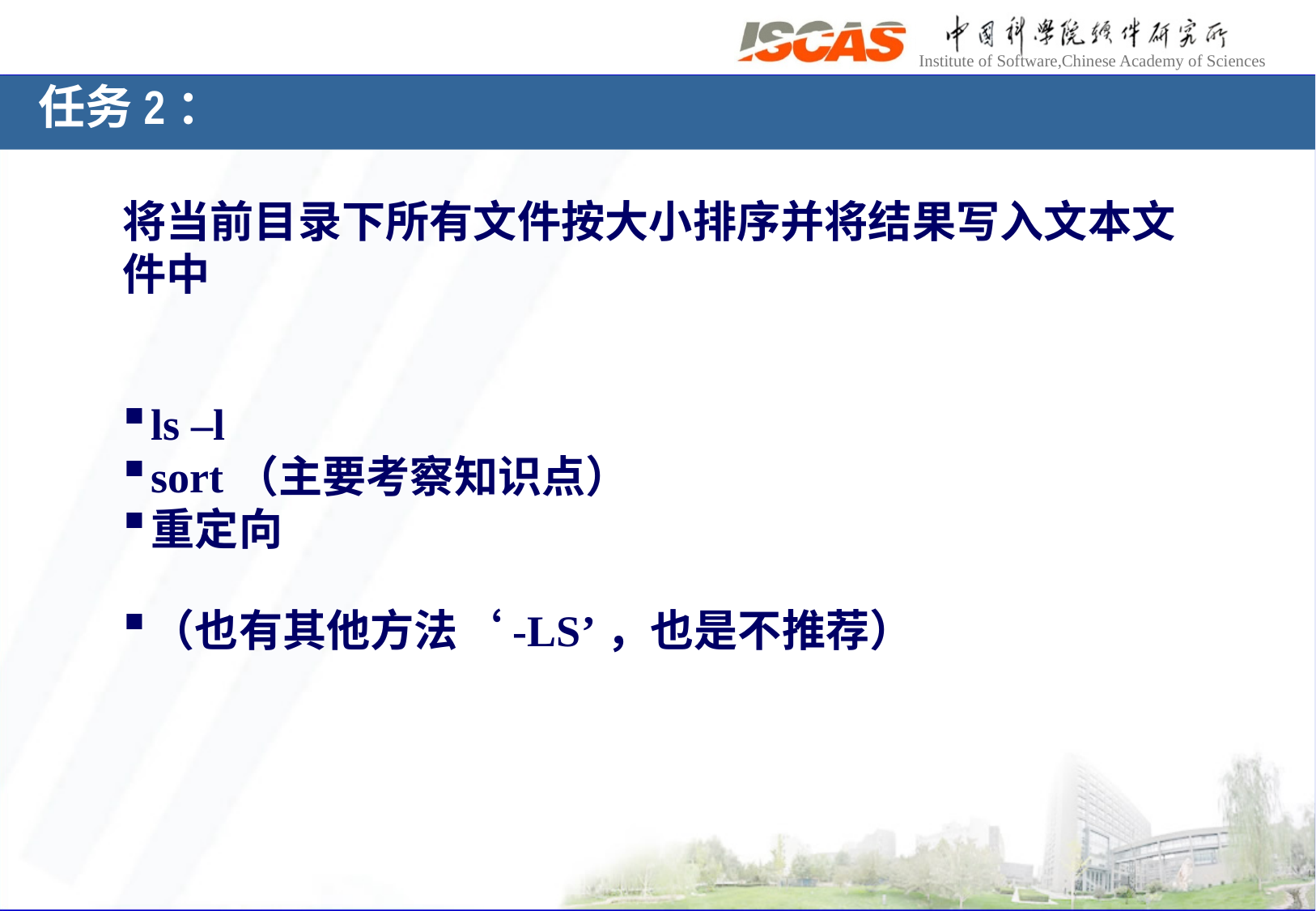

任务2：
任务2：
将当前目录下所有文件按大小排序并将结果写入文本文件中

ls –l
sort（主要考察知识点）
重定向

（也有其他方法‘-LS’，也是不推荐）